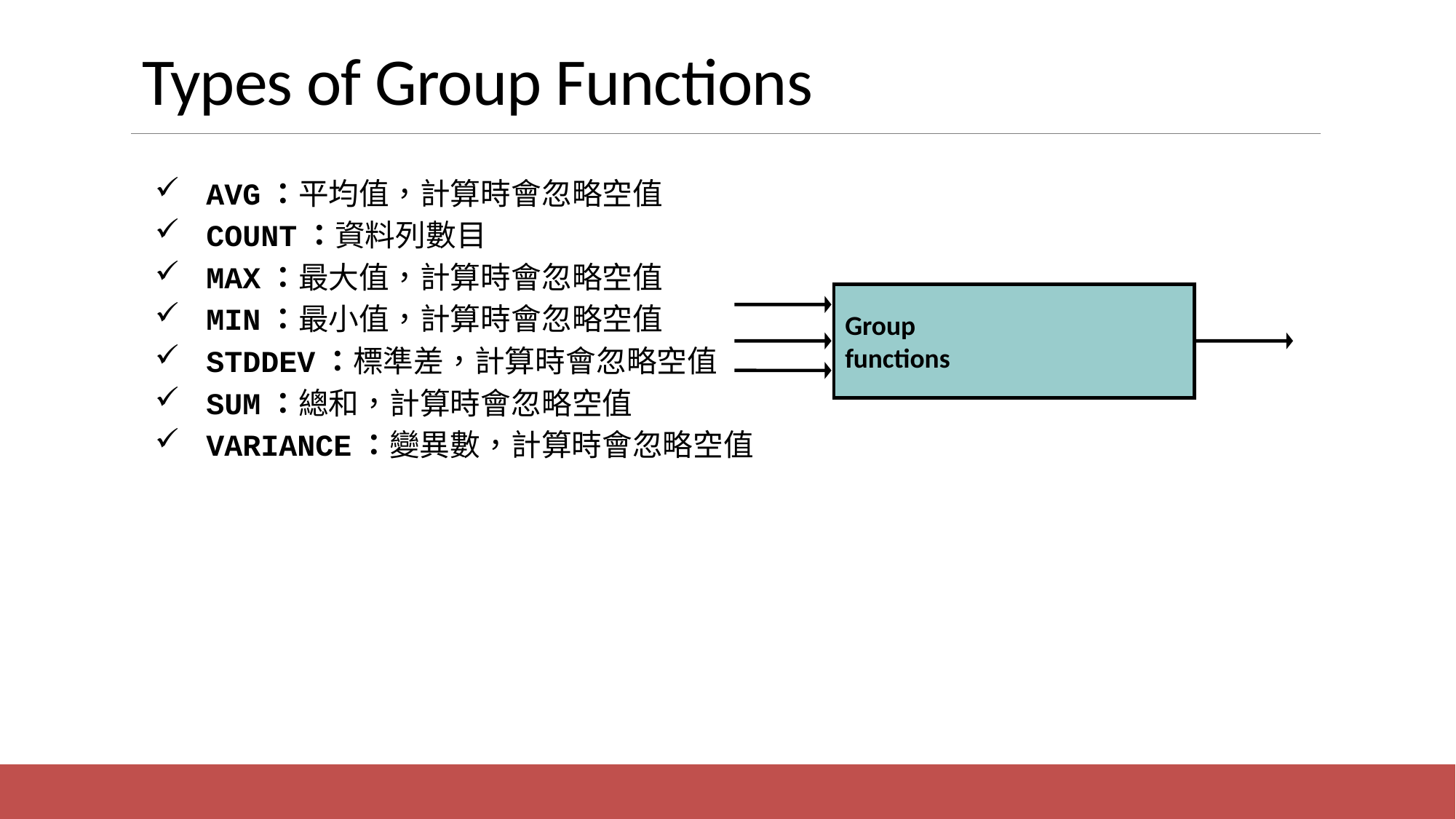

# Types of Group Functions
AVG：平均值，計算時會忽略空值
COUNT：資料列數目
MAX：最大值，計算時會忽略空值
MIN：最小值，計算時會忽略空值
STDDEV：標準差，計算時會忽略空值
SUM：總和，計算時會忽略空值
VARIANCE：變異數，計算時會忽略空值
Group
functions